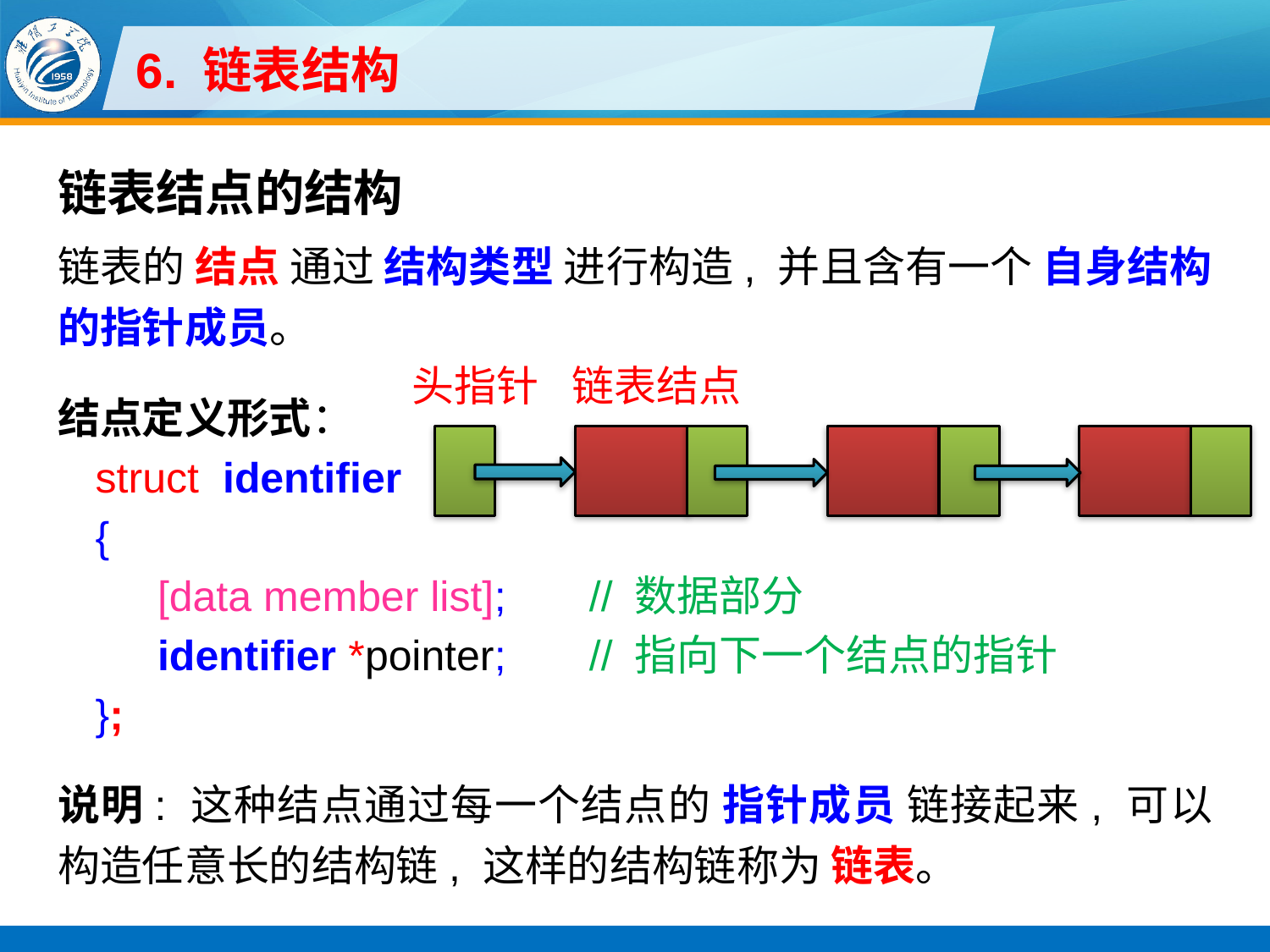

# 6. 链表结构
链表结点的结构
链表的 结点 通过 结构类型 进行构造, 并且含有一个 自身结构的指针成员。
结点定义形式：
struct  identifier
{
[data member list];       // 数据部分
identifier *pointer;       // 指向下一个结点的指针
};
说明: 这种结点通过每一个结点的 指针成员 链接起来, 可以构造任意长的结构链, 这样的结构链称为 链表。
头指针
链表结点